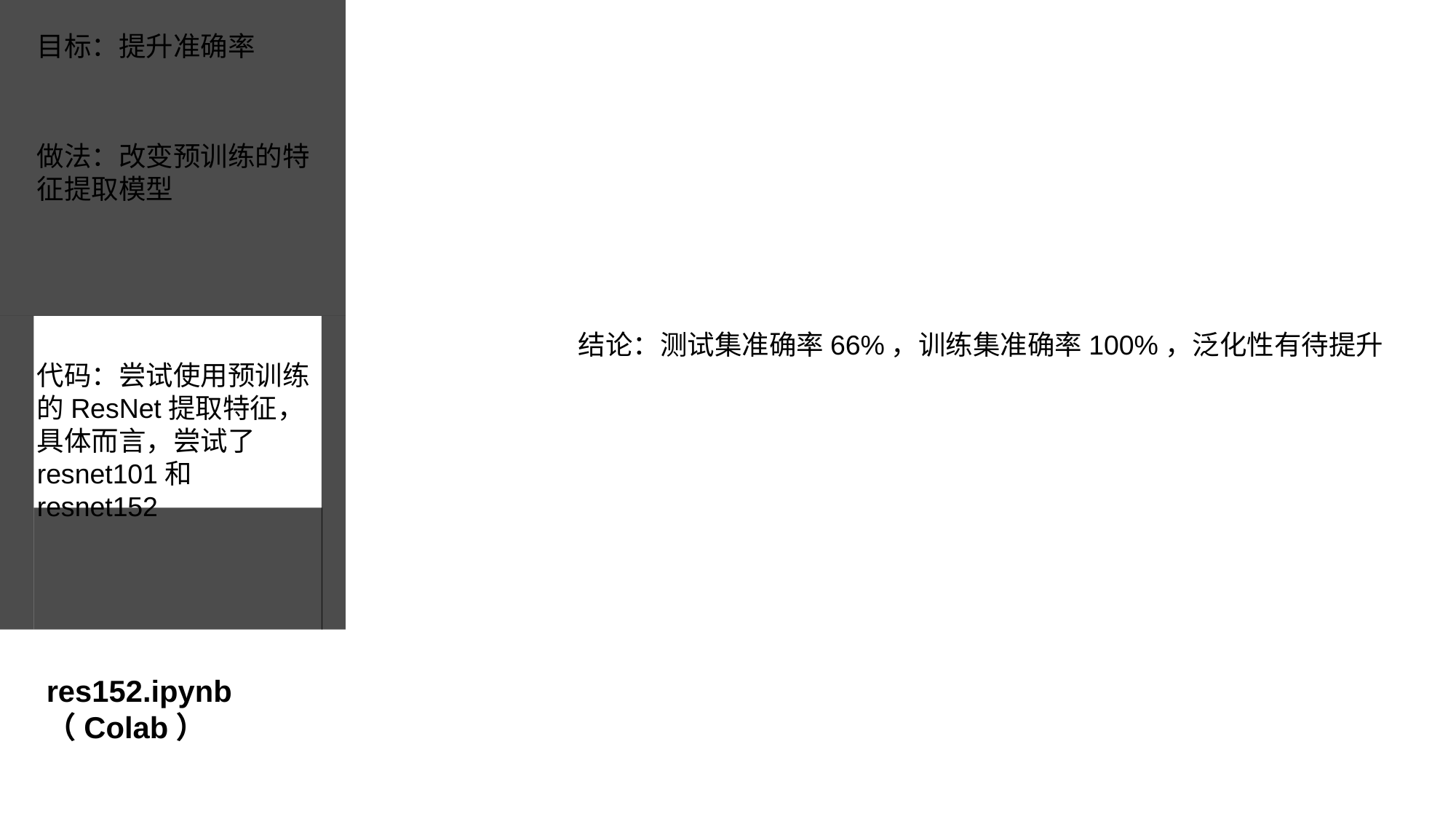

目标：提升准确率
做法：改变预训练的特征提取模型

结论：测试集准确率66%，训练集准确率100%，泛化性有待提升
代码：尝试使用预训练的ResNet提取特征，具体而言，尝试了resnet101和resnet152

res152.ipynb
（Colab）